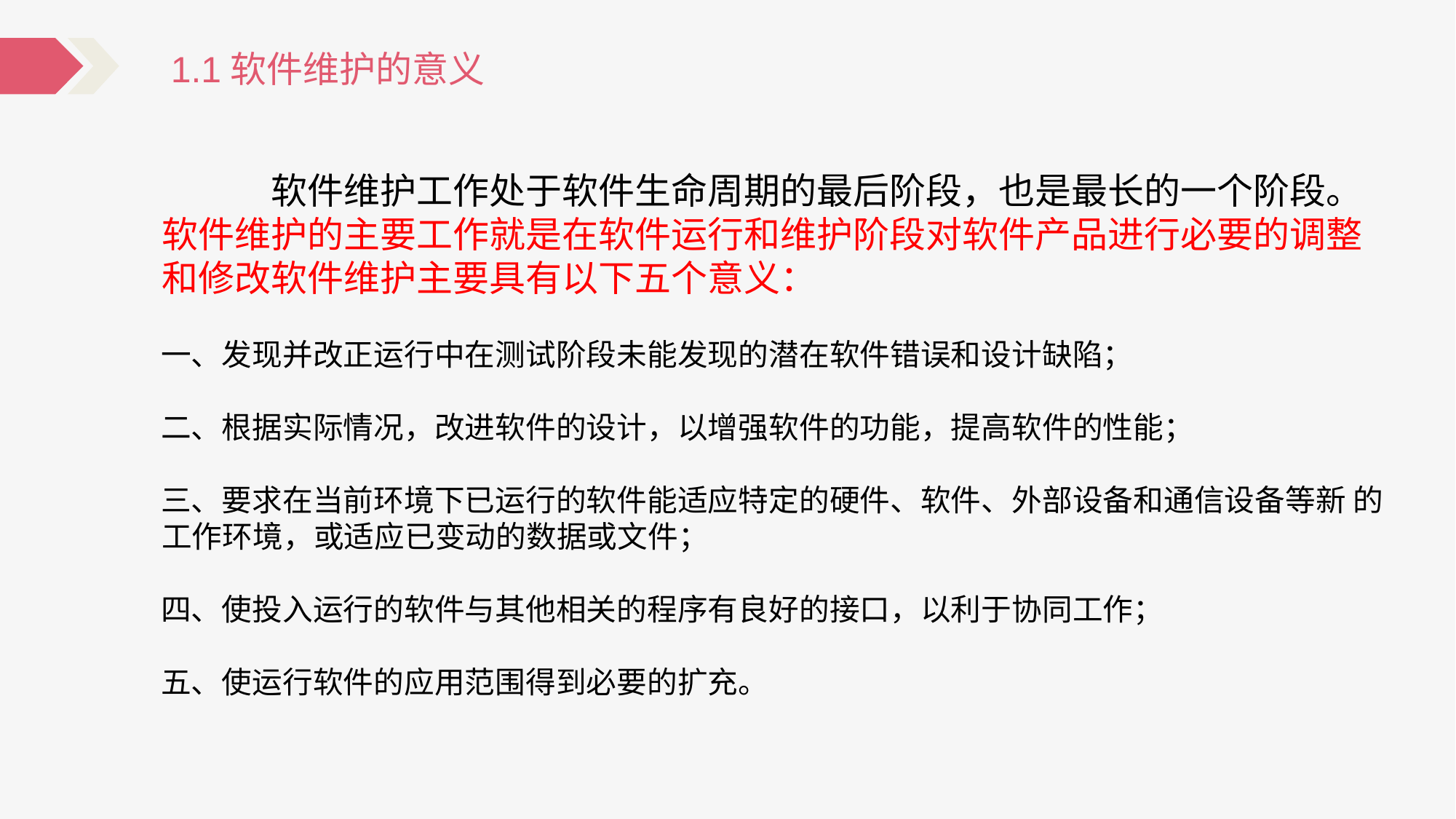

1.1软件维护的意义
		软件维护工作处于软件生命周期的最后阶段，也是最长的一个阶段。软件维护的主要工作就是在软件运行和维护阶段对软件产品进行必要的调整和修改软件维护主要具有以下五个意义：

一、发现并改正运行中在测试阶段未能发现的潜在软件错误和设计缺陷；

二、根据实际情况，改进软件的设计，以增强软件的功能，提高软件的性能；

三、要求在当前环境下已运行的软件能适应特定的硬件、软件、外部设备和通信设备等新 的工作环境，或适应已变动的数据或文件；

四、使投入运行的软件与其他相关的程序有良好的接口，以利于协同工作；

五、使运行软件的应用范围得到必要的扩充。